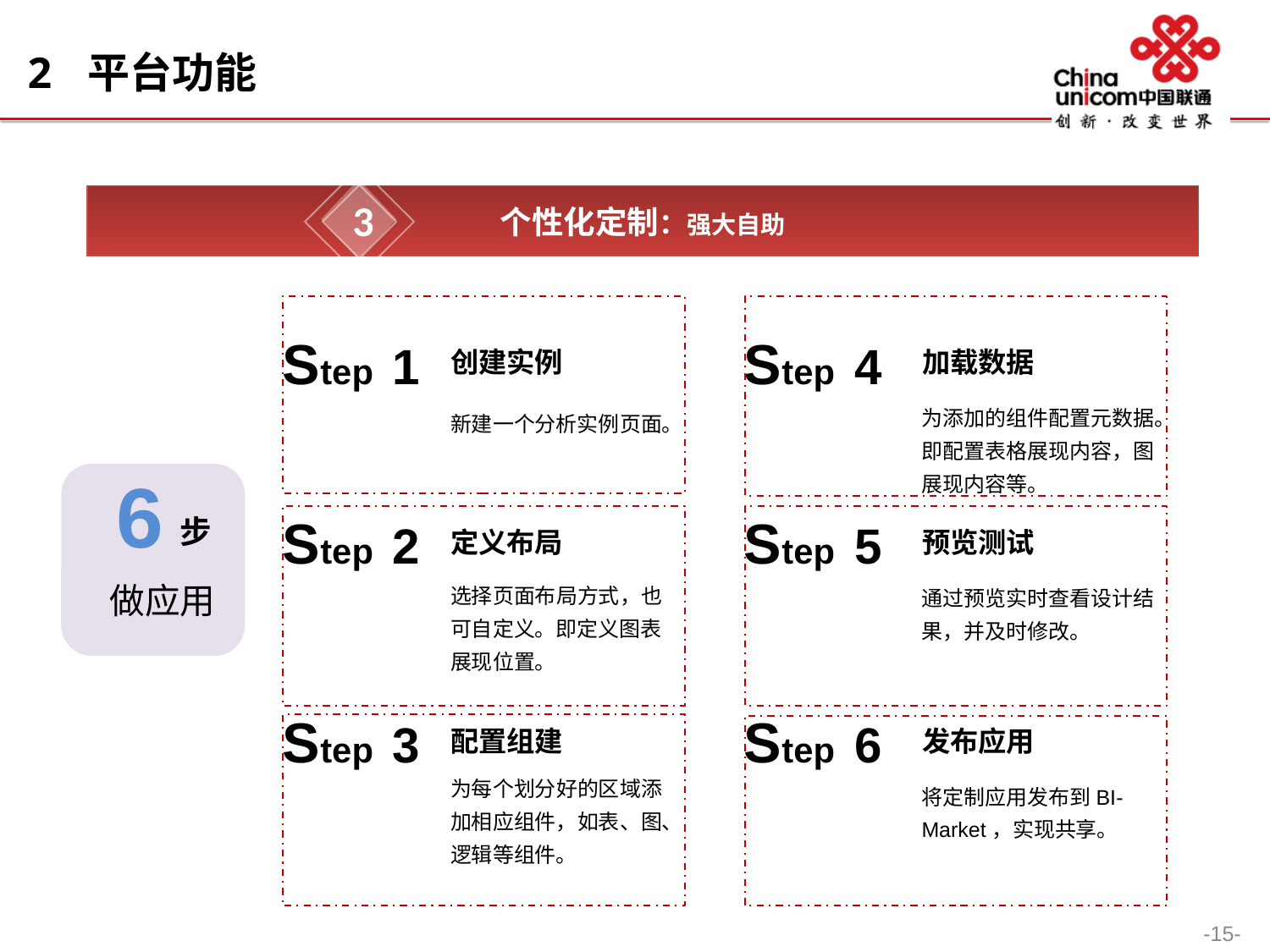

2 平台功能

3
个性化定制：强大自助

Step  1
Step  4
创建实例
加载数据
为添加的组件配置元数据。即配置表格展现内容，图展现内容等。
新建一个分析实例页面。
6

Step  2
Step  5
步

定义布局
预览测试
选择页面布局方式，也可自定义。即定义图表展现位置。
通过预览实时查看设计结果，并及时修改。
做应用
Step  3
Step  6

发布应用
配置组建
为每个划分好的区域添加相应组件，如表、图、逻辑等组件。
将定制应用发布到BI-Market，实现共享。
-15-